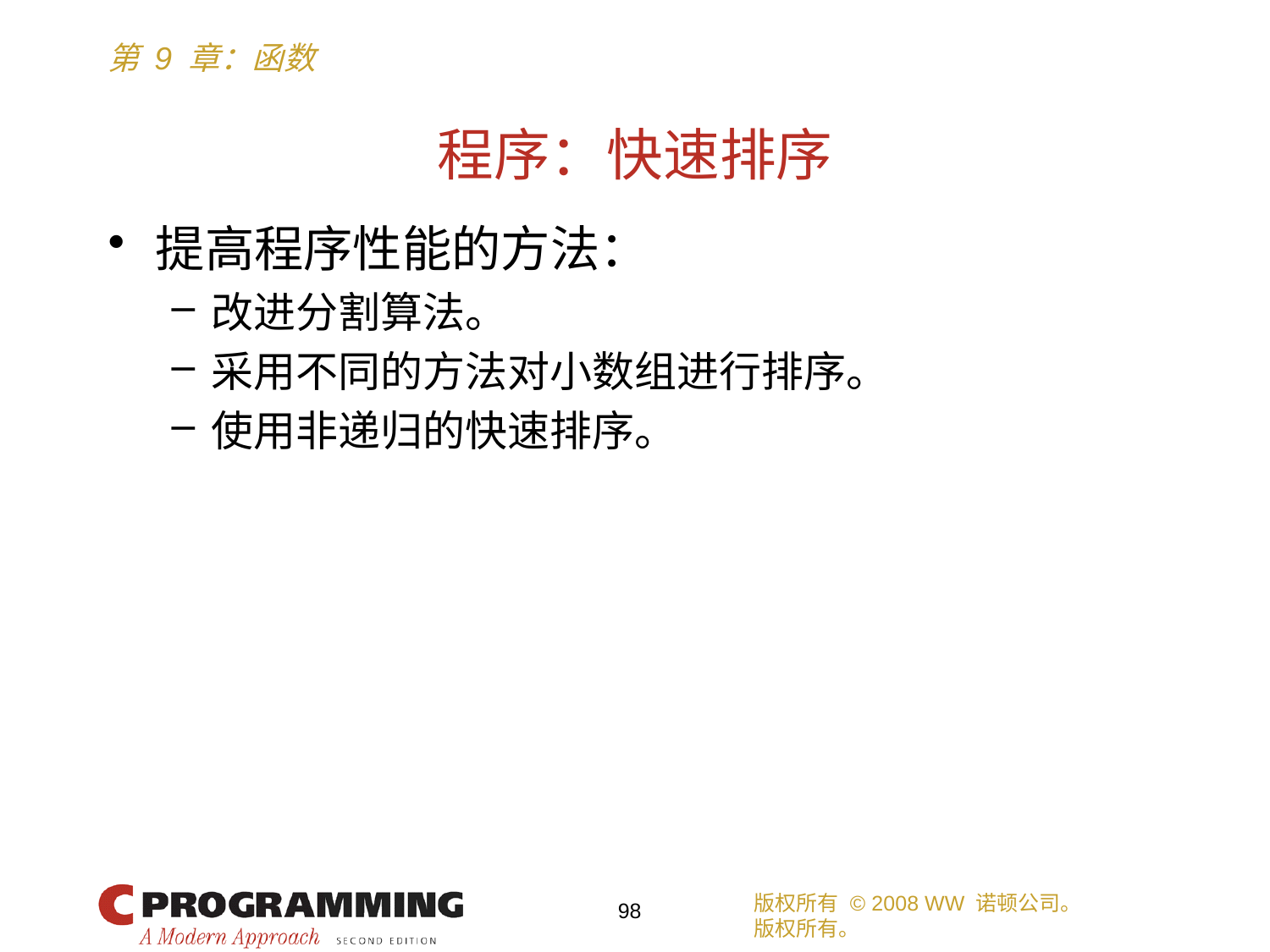

# 程序：快速排序
提高程序性能的方法：
改进分割算法。
采用不同的方法对小数组进行排序。
使用非递归的快速排序。
版权所有 © 2008 WW 诺顿公司。
版权所有。
98